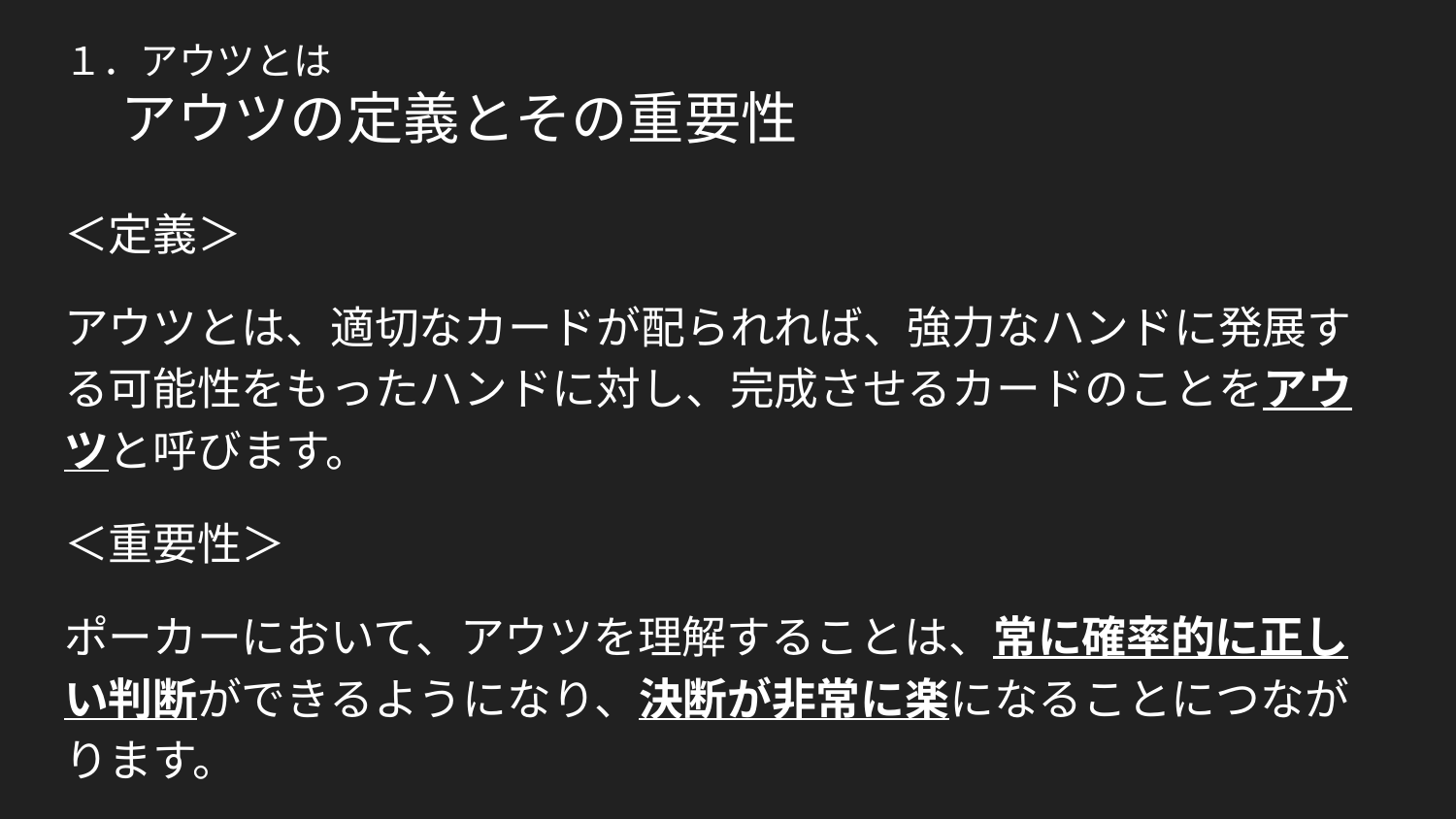

# １．アウツとは
　アウツの定義とその重要性
＜定義＞
アウツとは、適切なカードが配られれば、強力なハンドに発展する可能性をもったハンドに対し、完成させるカードのことをアウツと呼びます。
＜重要性＞
ポーカーにおいて、アウツを理解することは、常に確率的に正しい判断ができるようになり、決断が非常に楽になることにつながります。